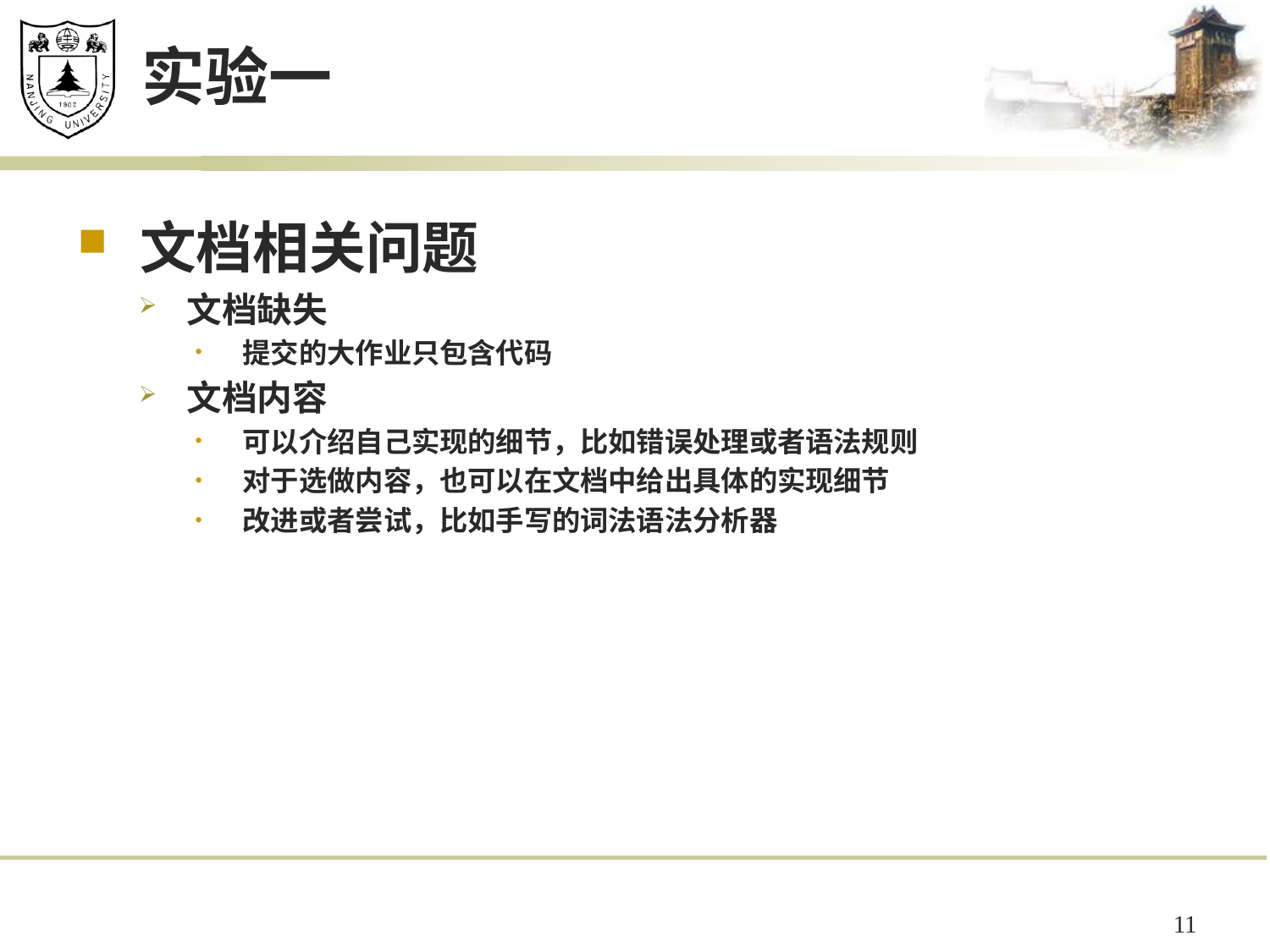

# 实验一
文档相关问题
文档缺失
提交的大作业只包含代码
文档内容
可以介绍自己实现的细节，比如错误处理或者语法规则
对于选做内容，也可以在文档中给出具体的实现细节
改进或者尝试，比如手写的词法语法分析器